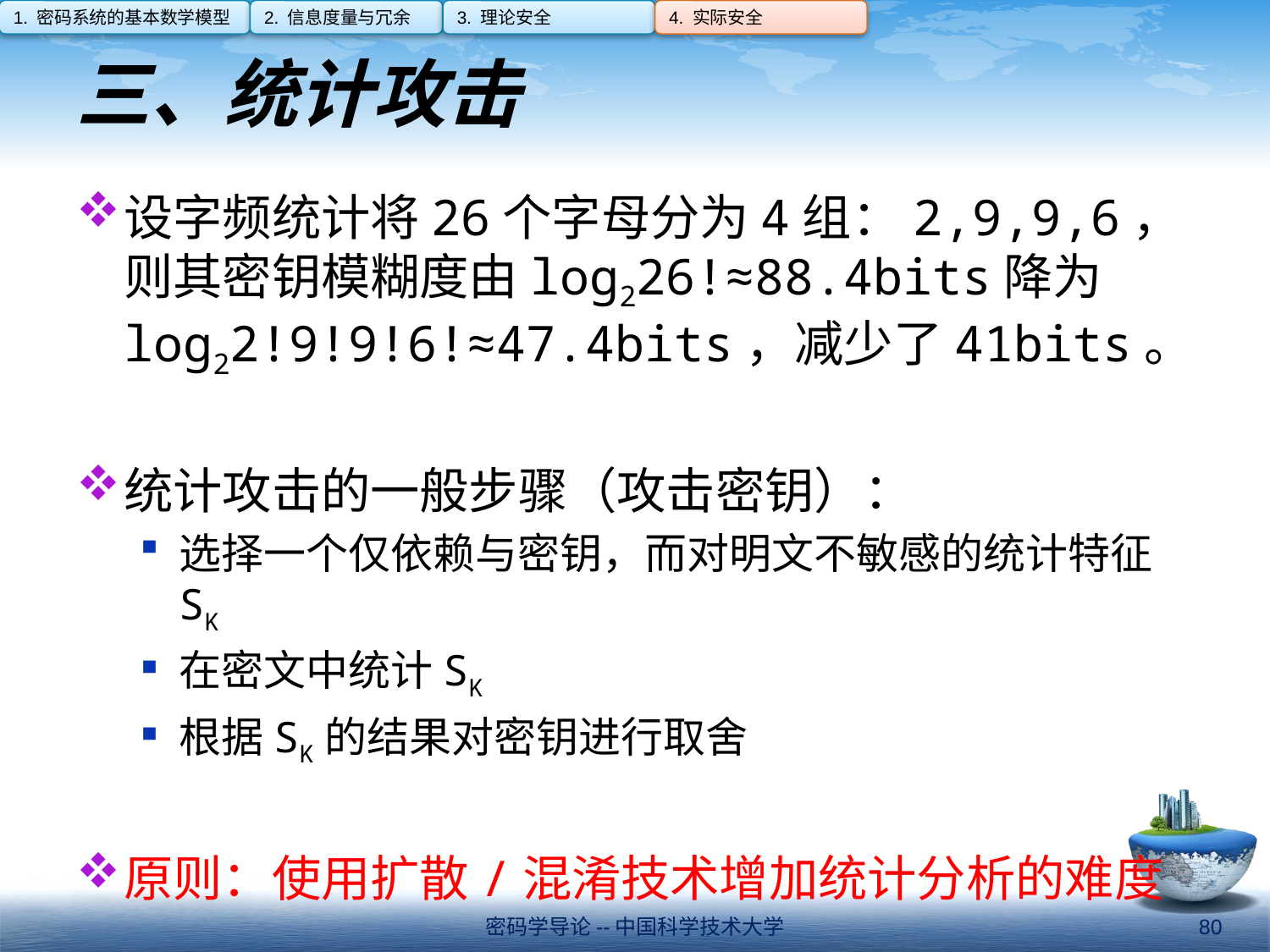

1. 密码系统的基本数学模型
2. 信息度量与冗余
3. 理论安全
4. 实际安全
# 三、统计攻击
设字频统计将26个字母分为4组：2,9,9,6，则其密钥模糊度由log226!≈88.4bits降为log22!9!9!6!≈47.4bits，减少了41bits。

统计攻击的一般步骤（攻击密钥）：
选择一个仅依赖与密钥，而对明文不敏感的统计特征SK
在密文中统计SK
根据SK的结果对密钥进行取舍

原则：使用扩散/混淆技术增加统计分析的难度
密码学导论--中国科学技术大学
80